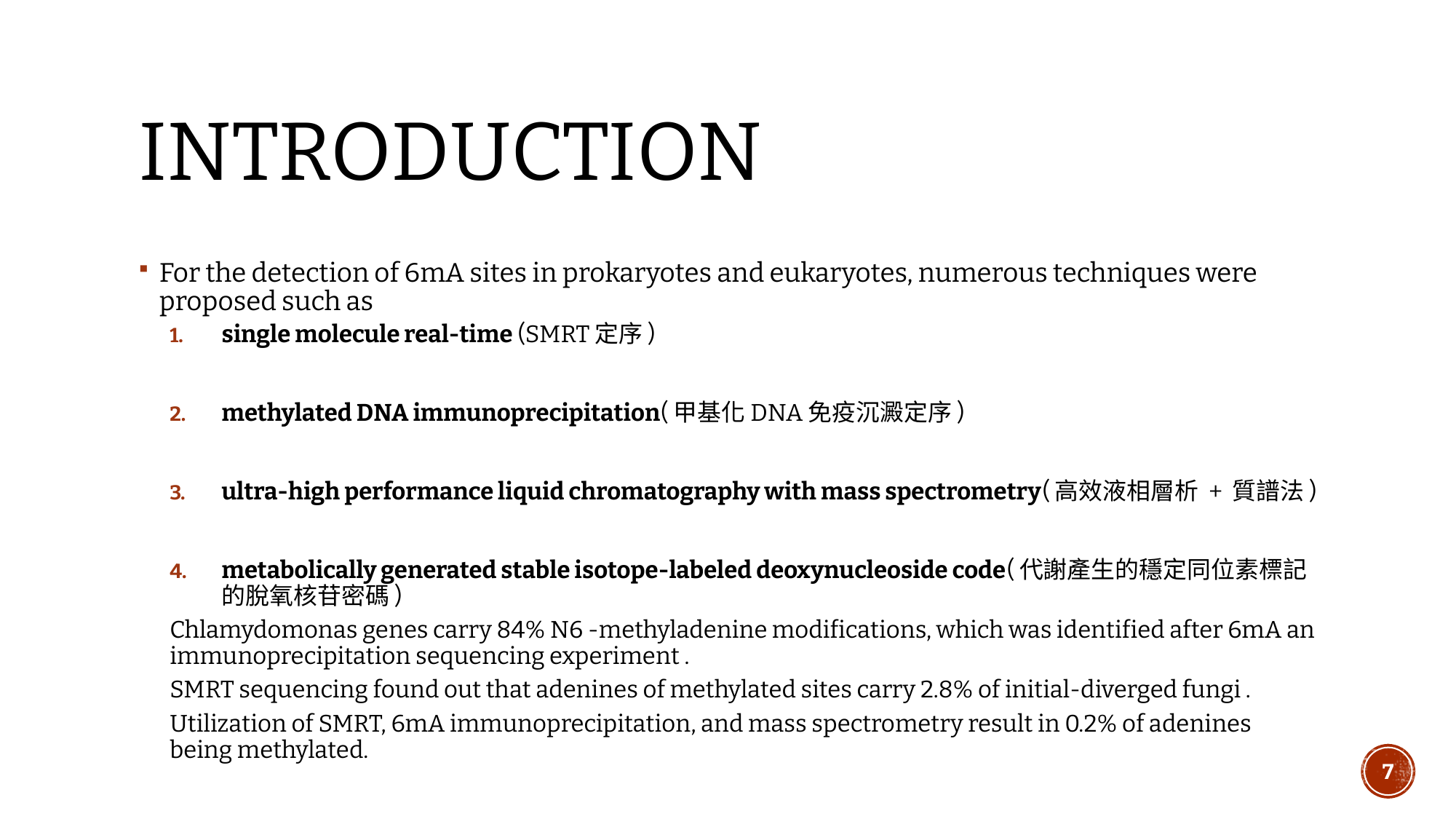

# INTRODUCTION
For the detection of 6mA sites in prokaryotes and eukaryotes, numerous techniques were proposed such as
single molecule real-time (SMRT定序)

methylated DNA immunoprecipitation(甲基化DNA免疫沉澱定序)

ultra-high performance liquid chromatography with mass spectrometry(高效液相層析 + 質譜法)

metabolically generated stable isotope-labeled deoxynucleoside code(代謝產生的穩定同位素標記的脫氧核苷密碼)
Chlamydomonas genes carry 84% N6 -methyladenine modifications, which was identified after 6mA an immunoprecipitation sequencing experiment .
SMRT sequencing found out that adenines of methylated sites carry 2.8% of initial-diverged fungi .
Utilization of SMRT, 6mA immunoprecipitation, and mass spectrometry result in 0.2% of adenines being methylated.
7